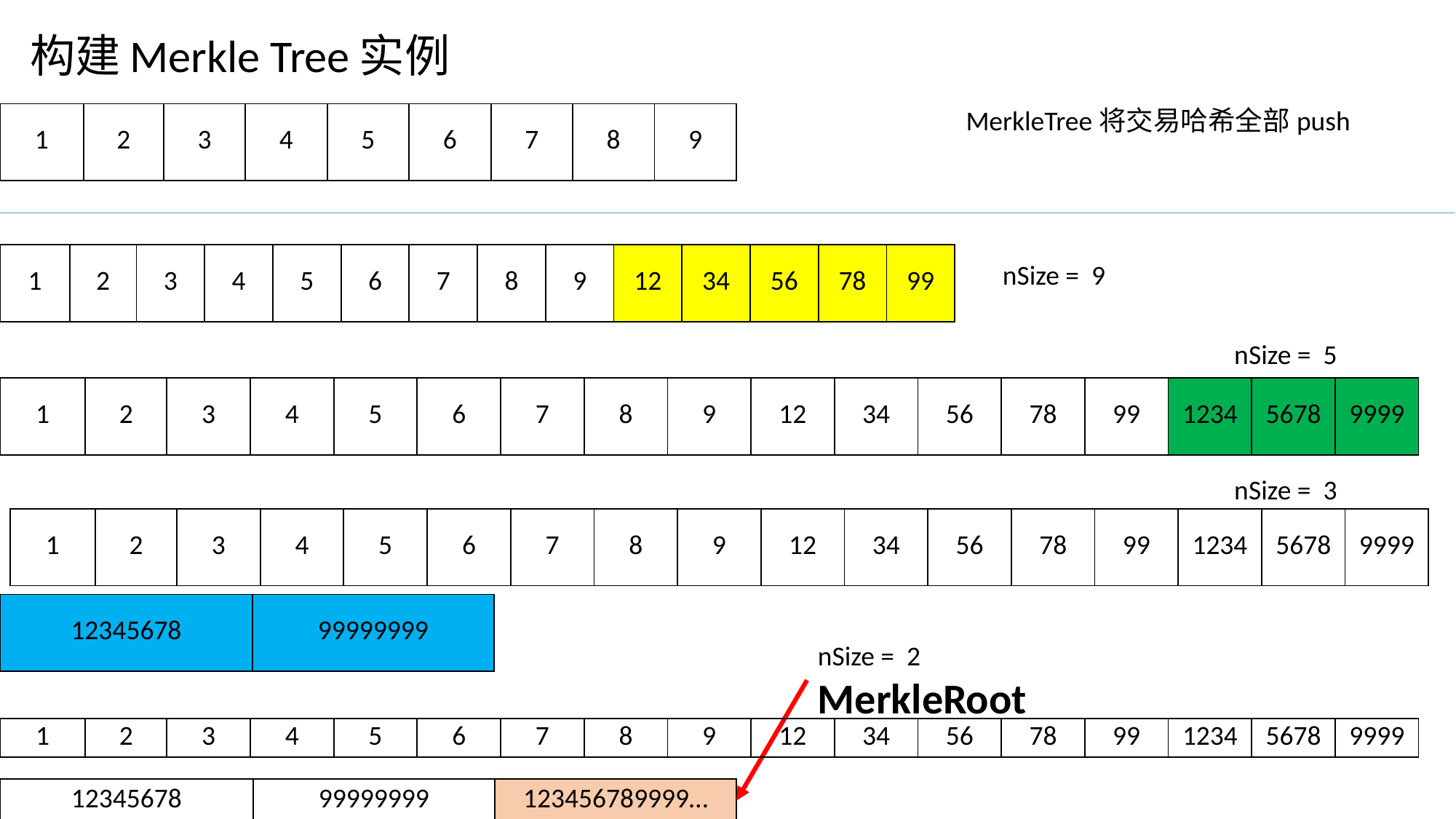

# 构建Merkle Tree实例
MerkleTree将交易哈希全部push
| 1 | 2 | 3 | 4 | 5 | 6 | 7 | 8 | 9 |
| --- | --- | --- | --- | --- | --- | --- | --- | --- |
| 1 | 2 | 3 | 4 | 5 | 6 | 7 | 8 | 9 | 12 | 34 | 56 | 78 | 99 |
| --- | --- | --- | --- | --- | --- | --- | --- | --- | --- | --- | --- | --- | --- |
nSize =  9
nSize =  5
| 1 | 2 | 3 | 4 | 5 | 6 | 7 | 8 | 9 | 12 | 34 | 56 | 78 | 99 | 1234 | 5678 | 9999 |
| --- | --- | --- | --- | --- | --- | --- | --- | --- | --- | --- | --- | --- | --- | --- | --- | --- |
nSize =  3
| 1 | 2 | 3 | 4 | 5 | 6 | 7 | 8 | 9 | 12 | 34 | 56 | 78 | 99 | 1234 | 5678 | 9999 |
| --- | --- | --- | --- | --- | --- | --- | --- | --- | --- | --- | --- | --- | --- | --- | --- | --- |
| 12345678 | 99999999 |
| --- | --- |
nSize =  2
MerkleRoot
| 1 | 2 | 3 | 4 | 5 | 6 | 7 | 8 | 9 | 12 | 34 | 56 | 78 | 99 | 1234 | 5678 | 9999 |
| --- | --- | --- | --- | --- | --- | --- | --- | --- | --- | --- | --- | --- | --- | --- | --- | --- |
| 12345678 | 99999999 | 123456789999… |
| --- | --- | --- |